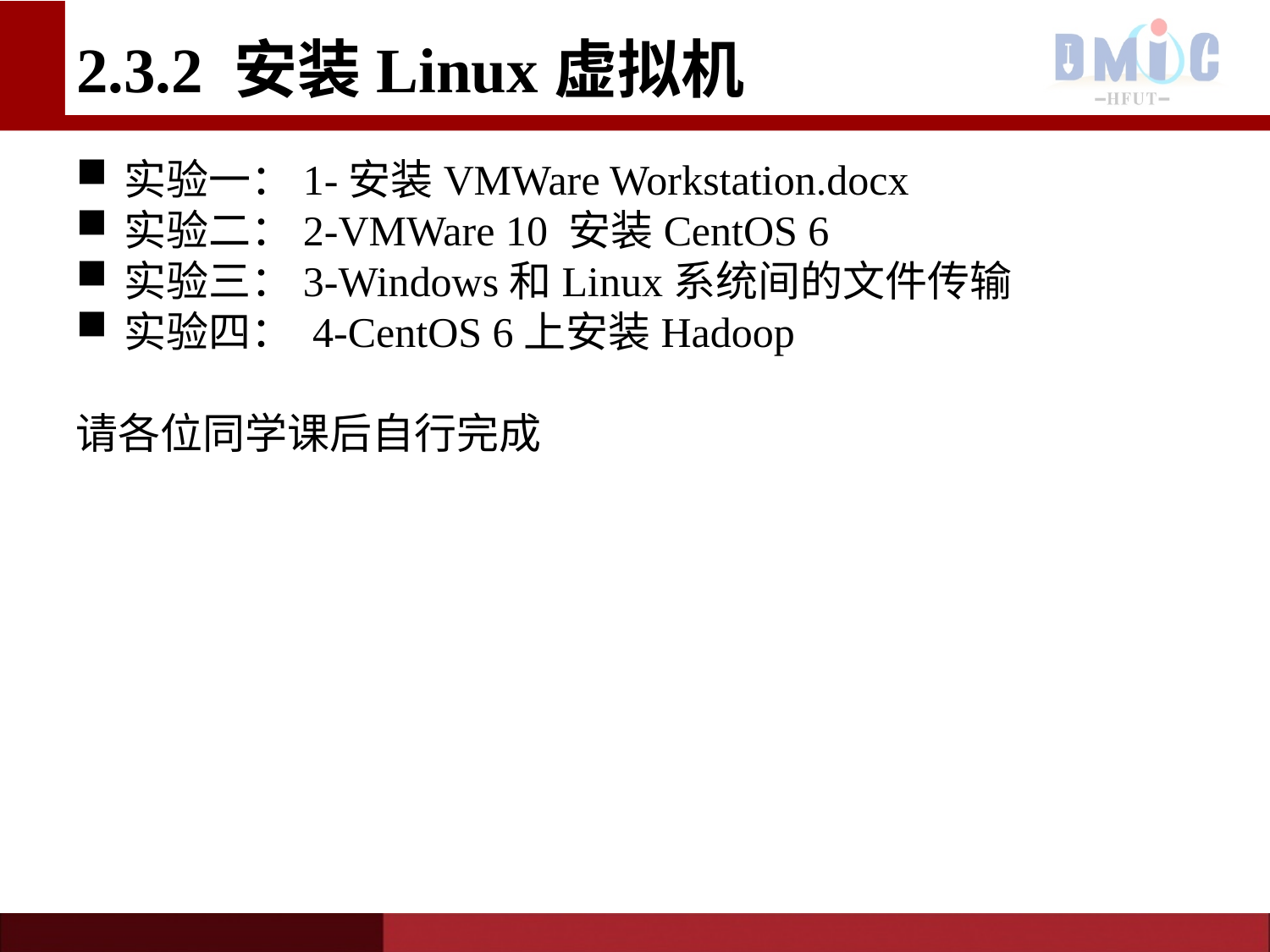

2.3.2 安装Linux虚拟机
实验一：1-安装VMWare Workstation.docx
实验二：2-VMWare 10 安装CentOS 6
实验三：3-Windows和Linux系统间的文件传输
实验四： 4-CentOS 6上安装Hadoop

请各位同学课后自行完成